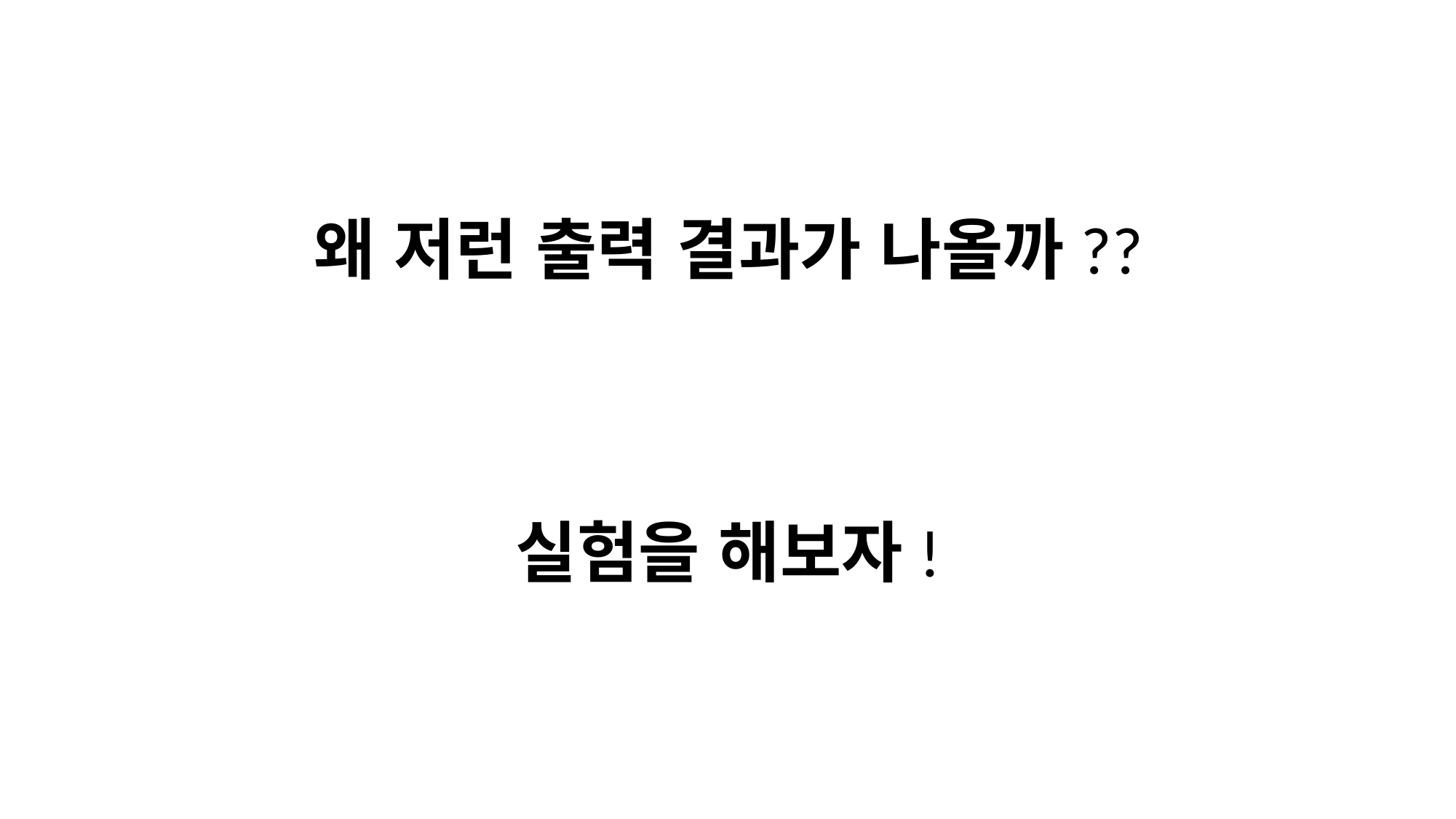

# 왜 저런 출력 결과가 나올까??
실험을 해보자!